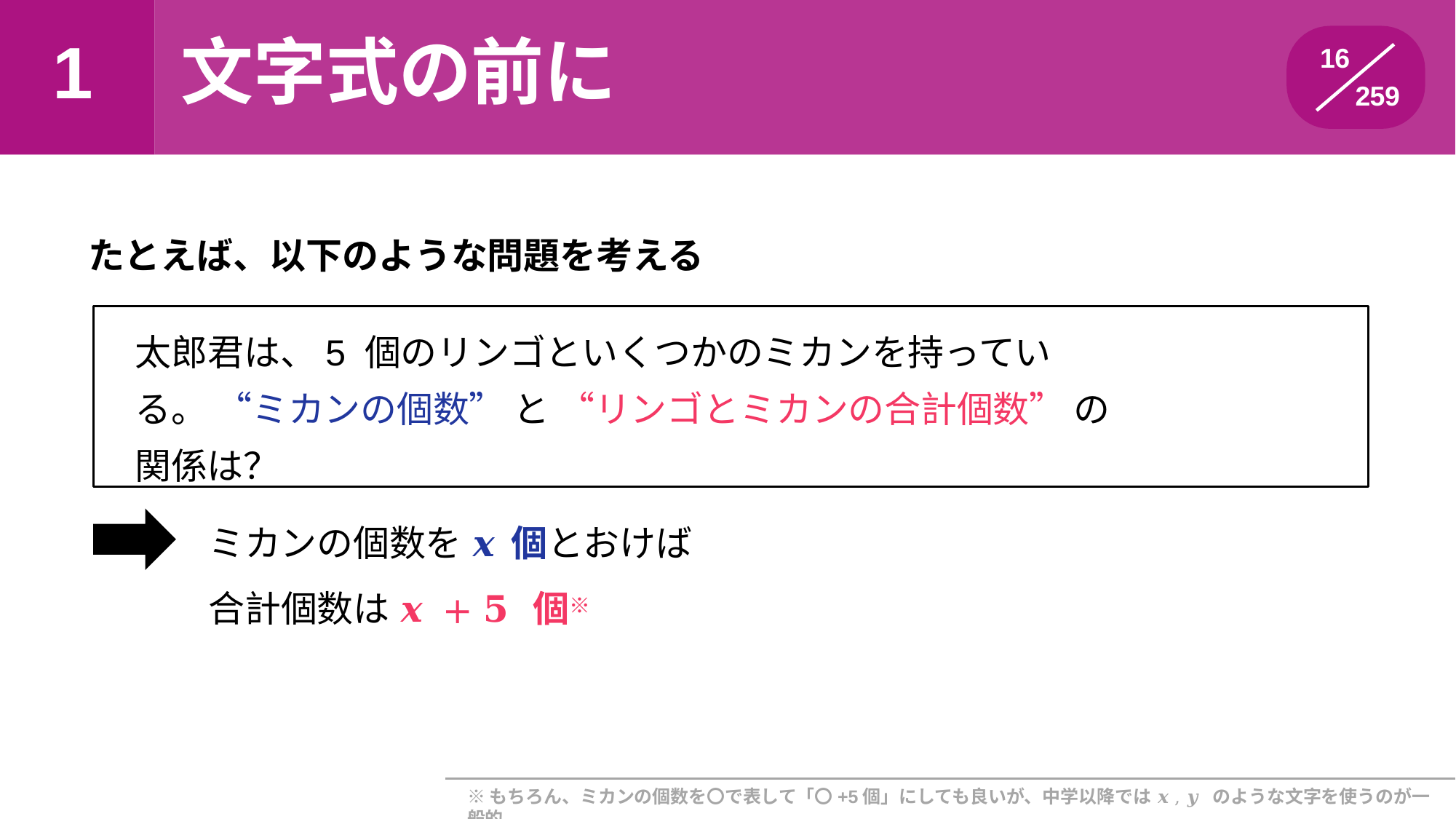

# 1	文字式の前に
16
259
たとえば、以下のような問題を考える
太郎君は、5 個のリンゴといくつかのミカンを持っている。 “ミカンの個数” と “リンゴとミカンの合計個数” の関係は？
ミカンの個数を 𝒙 個とおけば
合計個数は 𝒙 + 𝟓 個※

※もちろん、ミカンの個数を〇で表して「〇+5個」にしても良いが、中学以降では 𝒙, 𝒚 のような文字を使うのが一般的